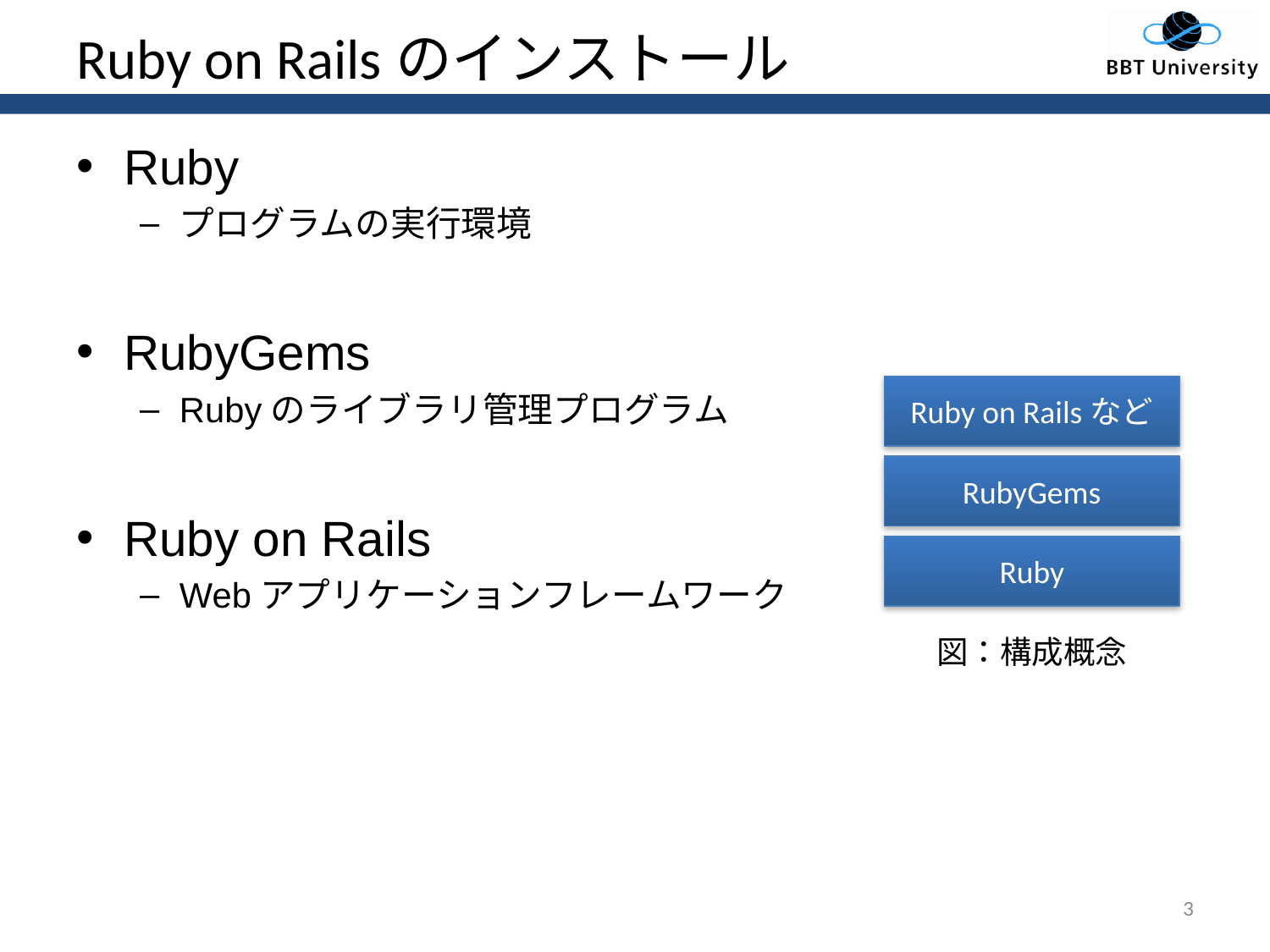

# Ruby on Railsのインストール
Ruby
プログラムの実行環境

RubyGems
Rubyのライブラリ管理プログラム

Ruby on Rails
Webアプリケーションフレームワーク

Ruby on Railsなど
RubyGems
Ruby
図：構成概念
3